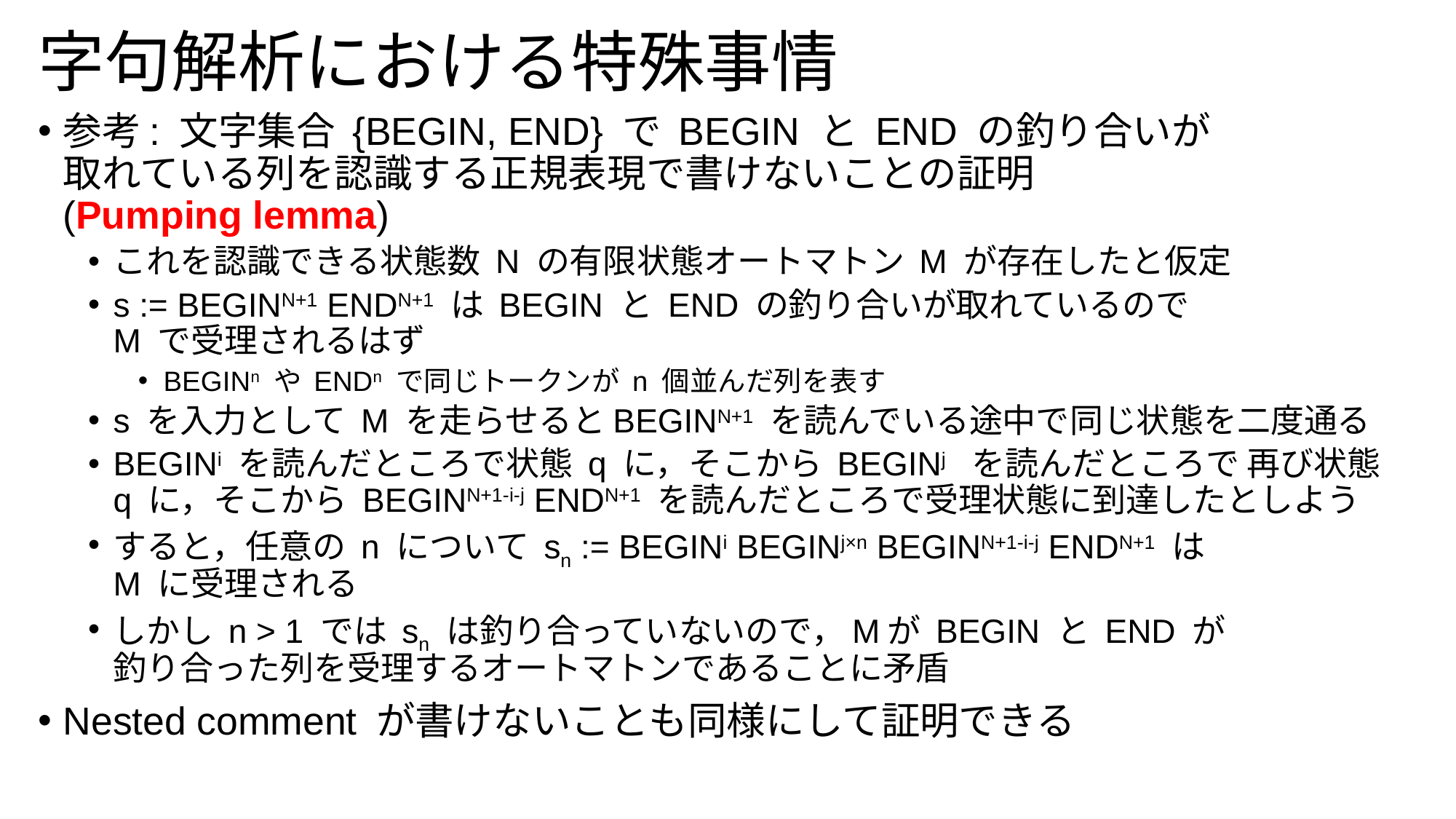

# 字句解析における特殊事情
参考: 文字集合 {BEGIN, END} で BEGIN と END の釣り合いが
取れている列を認識する正規表現で書けないことの証明
(Pumping lemma)
これを認識できる状態数 N の有限状態オートマトン M が存在したと仮定
s := BEGINN+1 ENDN+1 は BEGIN と END の釣り合いが取れているので
M で受理されるはず
BEGINn や ENDn で同じトークンが n 個並んだ列を表す
s を入力として M を走らせるとBEGINN+1 を読んでいる途中で同じ状態を二度通る
BEGINi を読んだところで状態 q に，そこから BEGINj  を読んだところで 再び状態 q に，そこから BEGINN+1-i-j ENDN+1 を読んだところで受理状態に到達したとしよう
すると，任意の n について sn := BEGINi BEGINj×n BEGINN+1-i-j ENDN+1 は
M に受理される
しかし n > 1 では sn は釣り合っていないので，Mが BEGIN と END が
釣り合った列を受理するオートマトンであることに矛盾
Nested comment が書けないことも同様にして証明できる